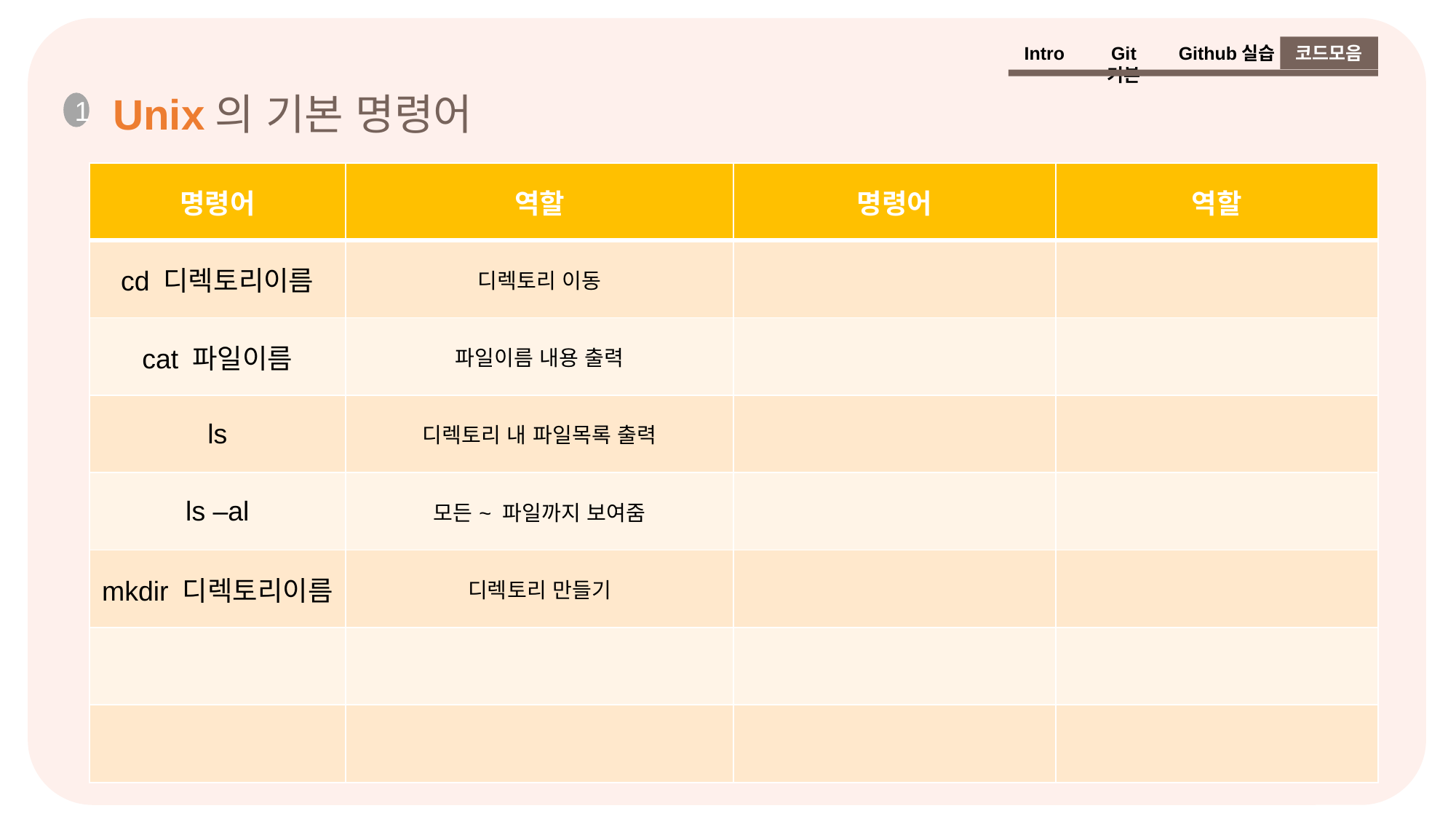

Intro
Git 기본
Github실습
코드모음

Unix의 기본 명령어
1
| 명령어 | 역할 | 명령어 | 역할 |
| --- | --- | --- | --- |
| cd 디렉토리이름 | 디렉토리 이동 |  |  |
| cat 파일이름 | 파일이름 내용 출력 |  |  |
| ls | 디렉토리 내 파일목록 출력 |  |  |
| ls –al | 모든~ 파일까지 보여줌 |  |  |
| mkdir 디렉토리이름 | 디렉토리 만들기 |  |  |
|  |  |  |  |
|  |  |  |  |